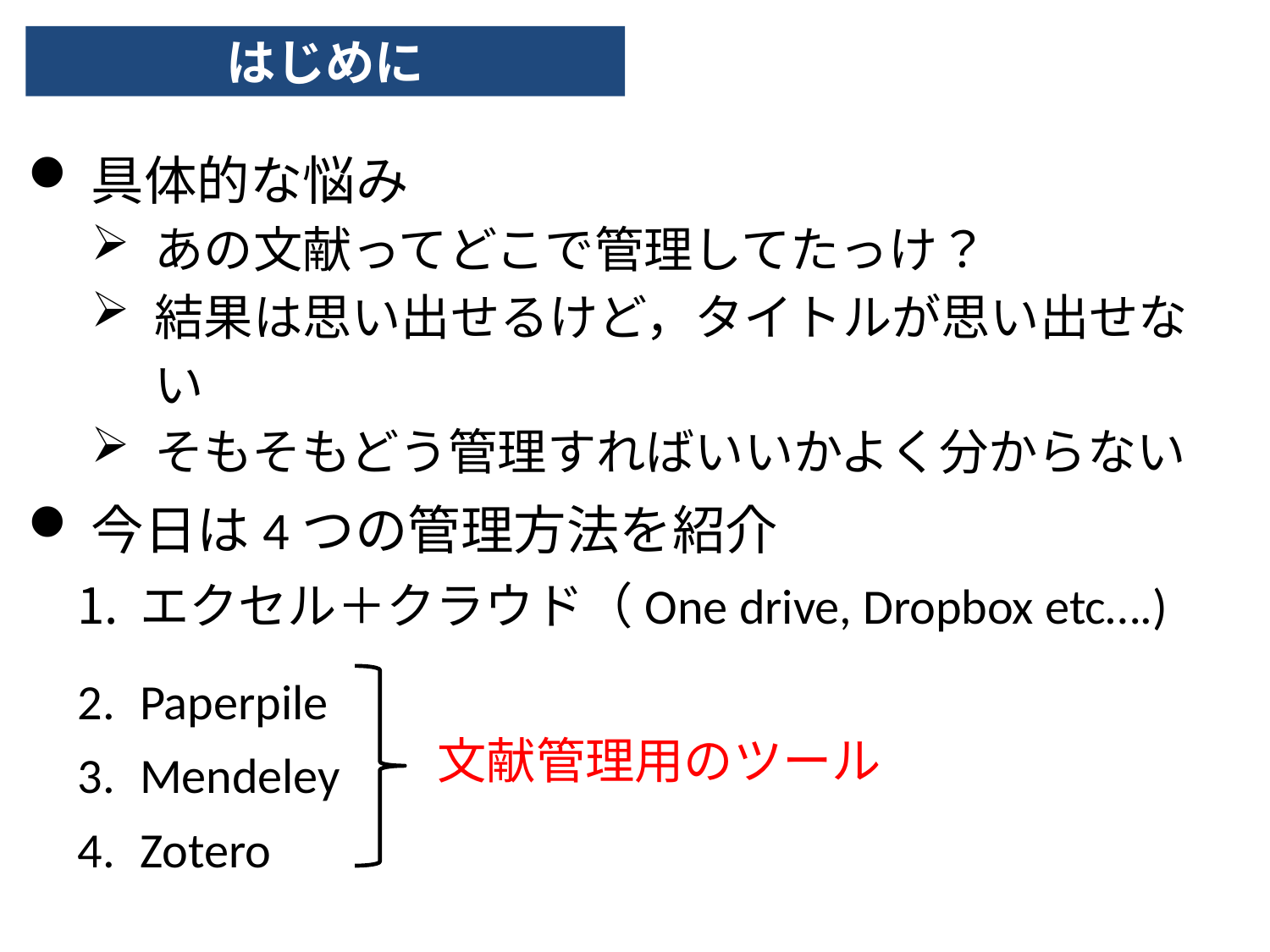

はじめに
具体的な悩み
あの文献ってどこで管理してたっけ？
結果は思い出せるけど，タイトルが思い出せない
そもそもどう管理すればいいかよく分からない
今日は4つの管理方法を紹介
エクセル＋クラウド（One drive, Dropbox etc….)
Paperpile
Mendeley
Zotero

文献管理用のツール